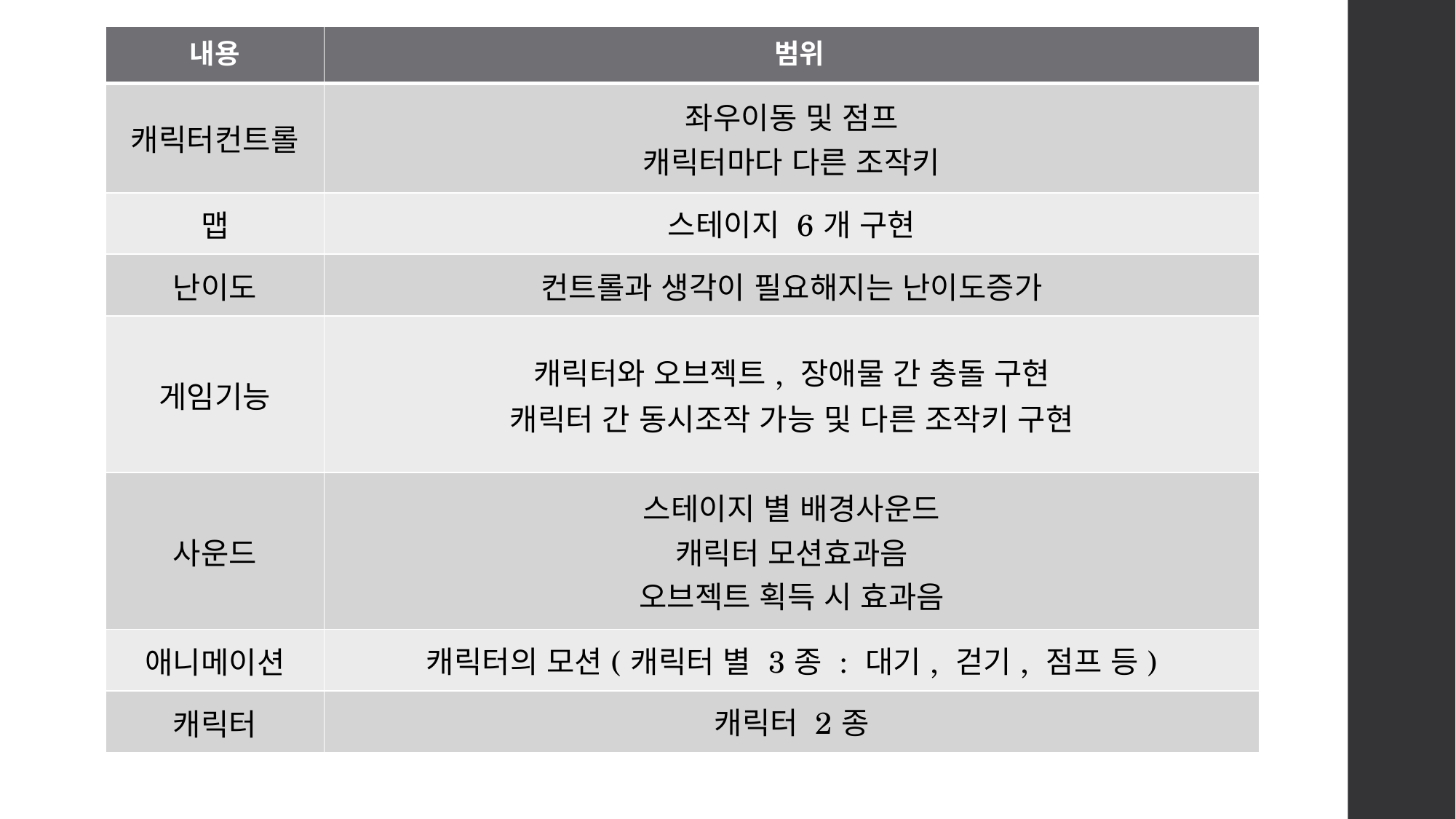

| 내용 | 범위 |
| --- | --- |
| 캐릭터컨트롤 | 좌우이동 및 점프 캐릭터마다 다른 조작키 |
| 맵 | 스테이지 6개 구현 |
| 난이도 | 컨트롤과 생각이 필요해지는 난이도증가 |
| 게임기능 | 캐릭터와 오브젝트, 장애물 간 충돌 구현 캐릭터 간 동시조작 가능 및 다른 조작키 구현 |
| 사운드 | 스테이지 별 배경사운드 캐릭터 모션효과음 오브젝트 획득 시 효과음 |
| 애니메이션 | 캐릭터의 모션(캐릭터 별 3종 : 대기, 걷기, 점프 등) |
| 캐릭터 | 캐릭터 2종 |